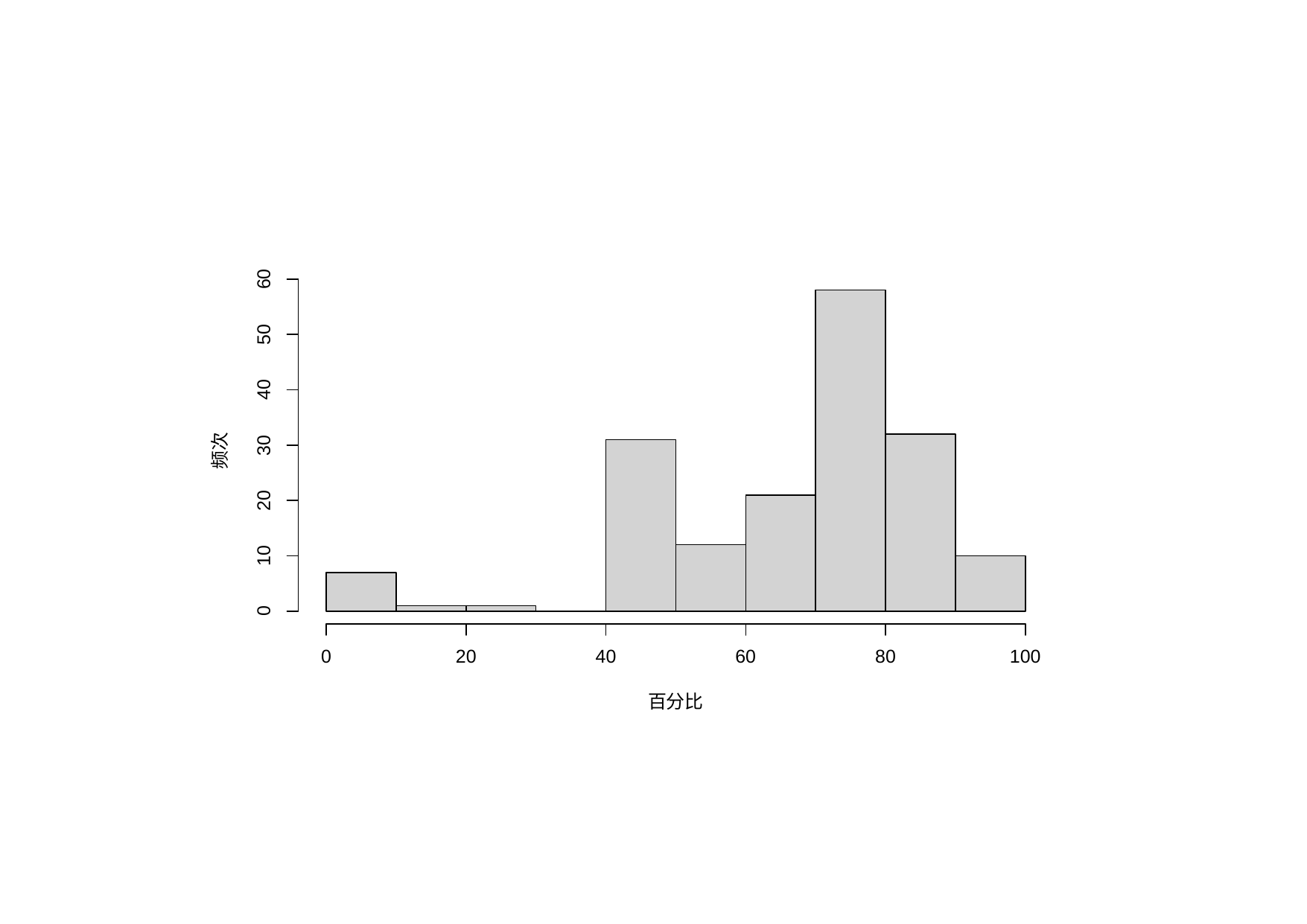

60

50

40

30

频次

20

10

0

0
20
40
60
80
100
百分比